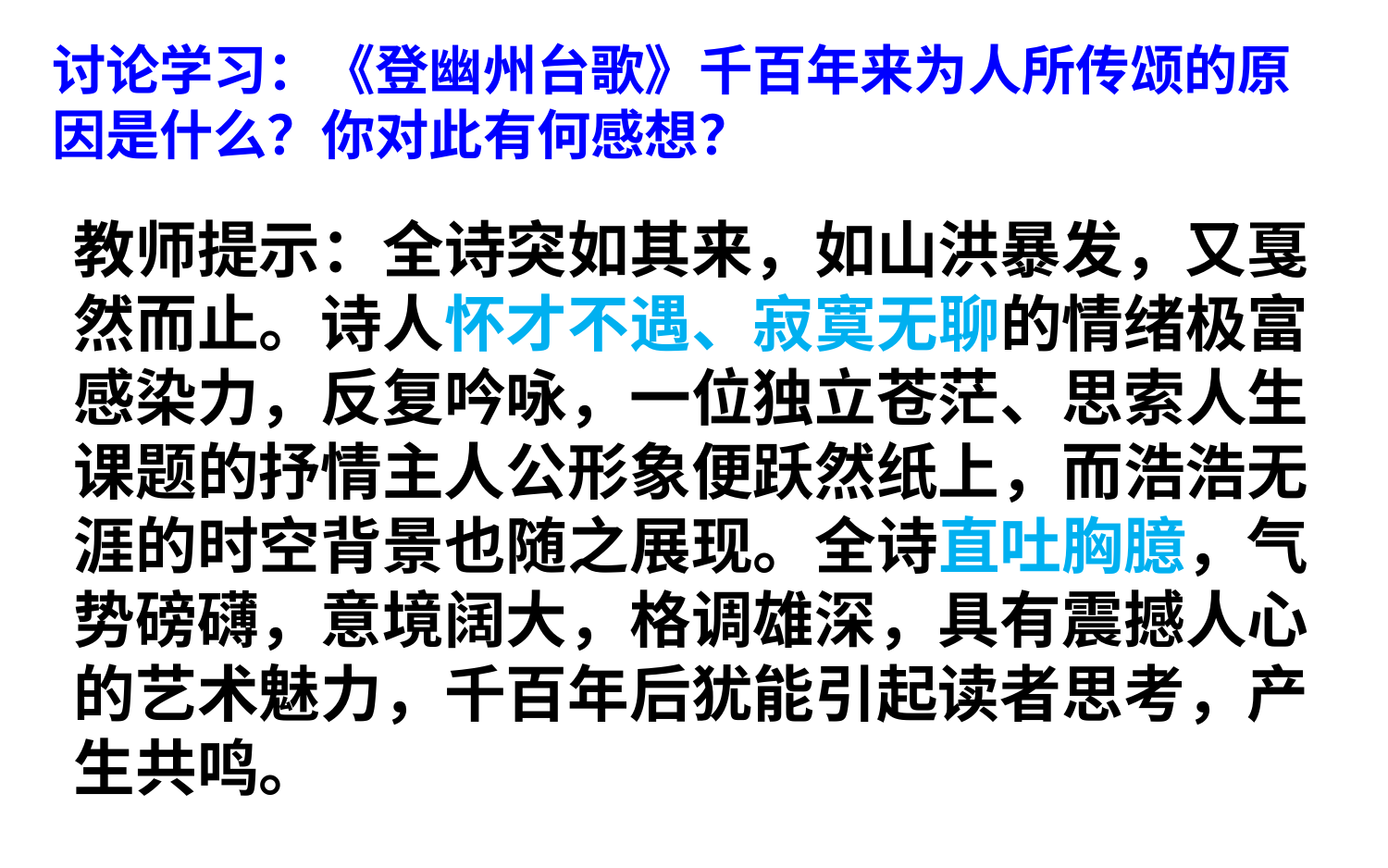

讨论学习：《登幽州台歌》千百年来为人所传颂的原因是什么？你对此有何感想？
教师提示：全诗突如其来，如山洪暴发，又戛然而止。诗人怀才不遇、寂寞无聊的情绪极富感染力，反复吟咏，一位独立苍茫、思索人生课题的抒情主人公形象便跃然纸上，而浩浩无涯的时空背景也随之展现。全诗直吐胸臆，气势磅礴，意境阔大，格调雄深，具有震撼人心的艺术魅力，千百年后犹能引起读者思考，产生共鸣。